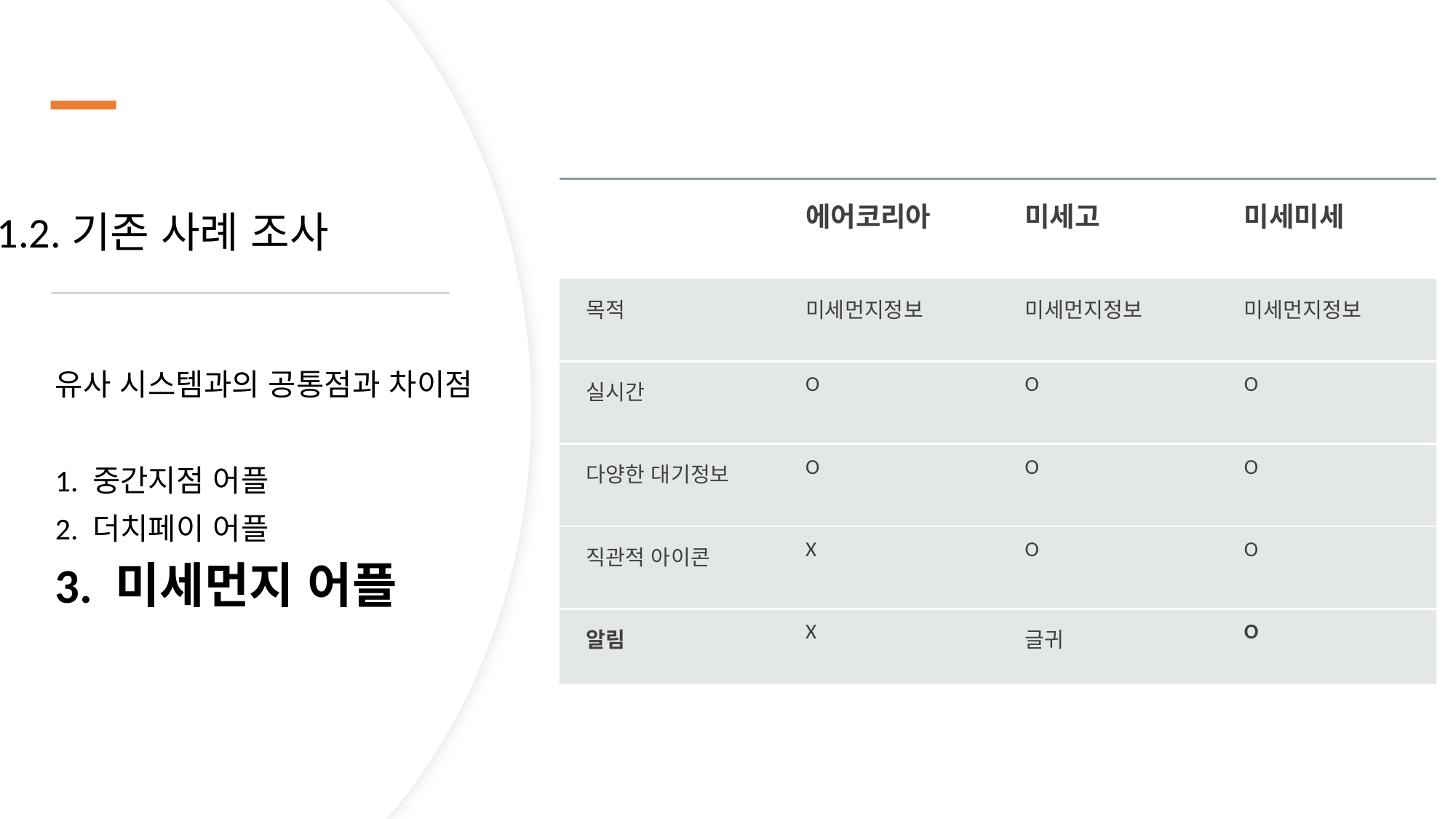

# 1.2.기존 사례 조사
|  | 에어코리아 | 미세고 | 미세미세 |
| --- | --- | --- | --- |
| 목적 | 미세먼지정보 | 미세먼지정보 | 미세먼지정보 |
| 실시간 | O | O | O |
| 다양한 대기정보 | O | O | O |
| 직관적 아이콘 | X | O | O |
| 알림 | X | 글귀 | O |

유사 시스템과의 공통점과 차이점

1. 중간지점 어플
2. 더치페이 어플
3. 미세먼지 어플